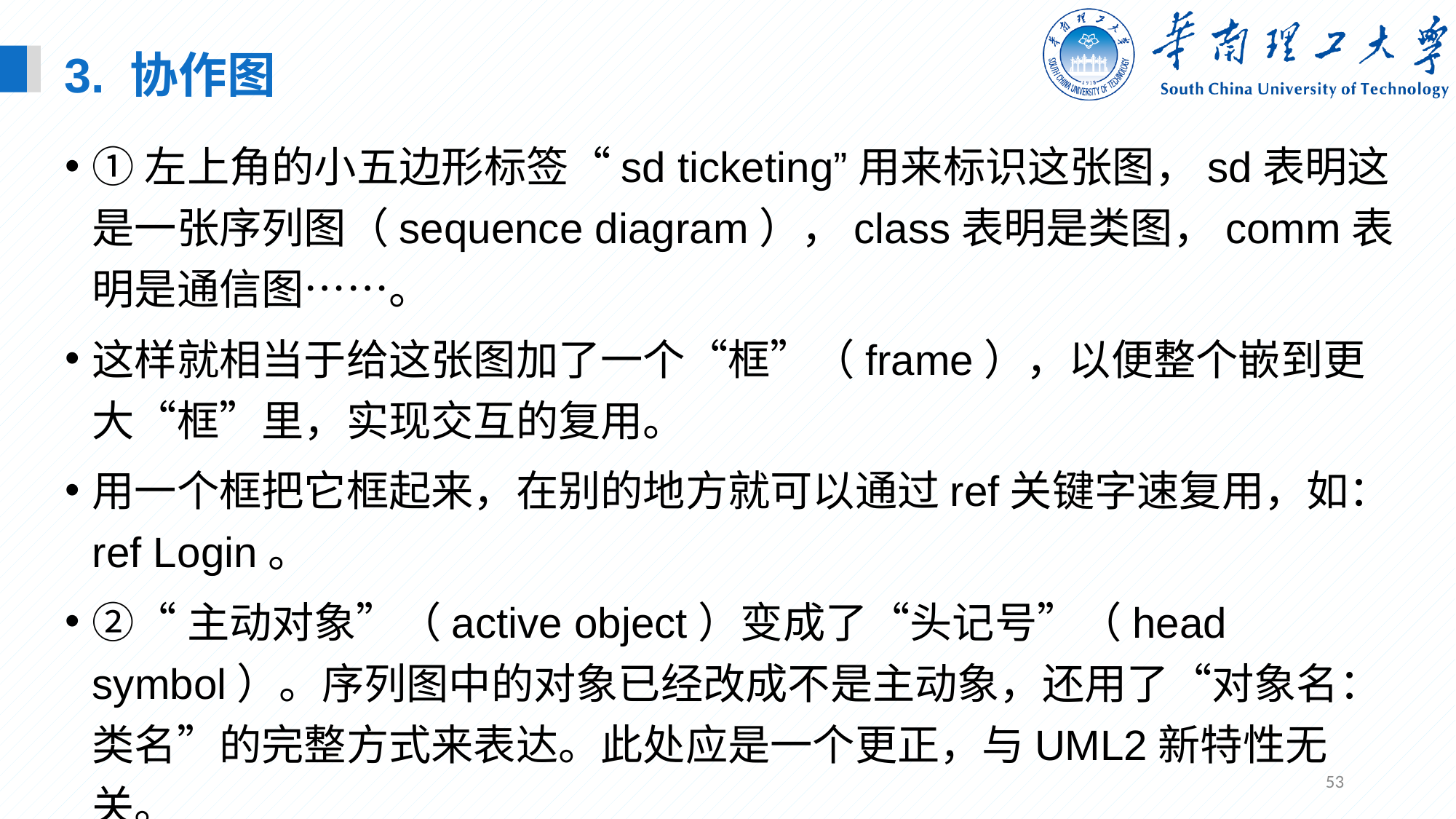

3. 协作图
①左上角的小五边形标签“sd ticketing”用来标识这张图，sd表明这是一张序列图（sequence diagram），class表明是类图，comm表明是通信图……。
这样就相当于给这张图加了一个“框”（frame），以便整个嵌到更大“框”里，实现交互的复用。
用一个框把它框起来，在别的地方就可以通过ref关键字速复用，如：ref Login。
②“主动对象”（active object）变成了“头记号”（head symbol）。序列图中的对象已经改成不是主动象，还用了“对象名：类名”的完整方式来表达。此处应是一个更正，与UML2新特性无关。
53